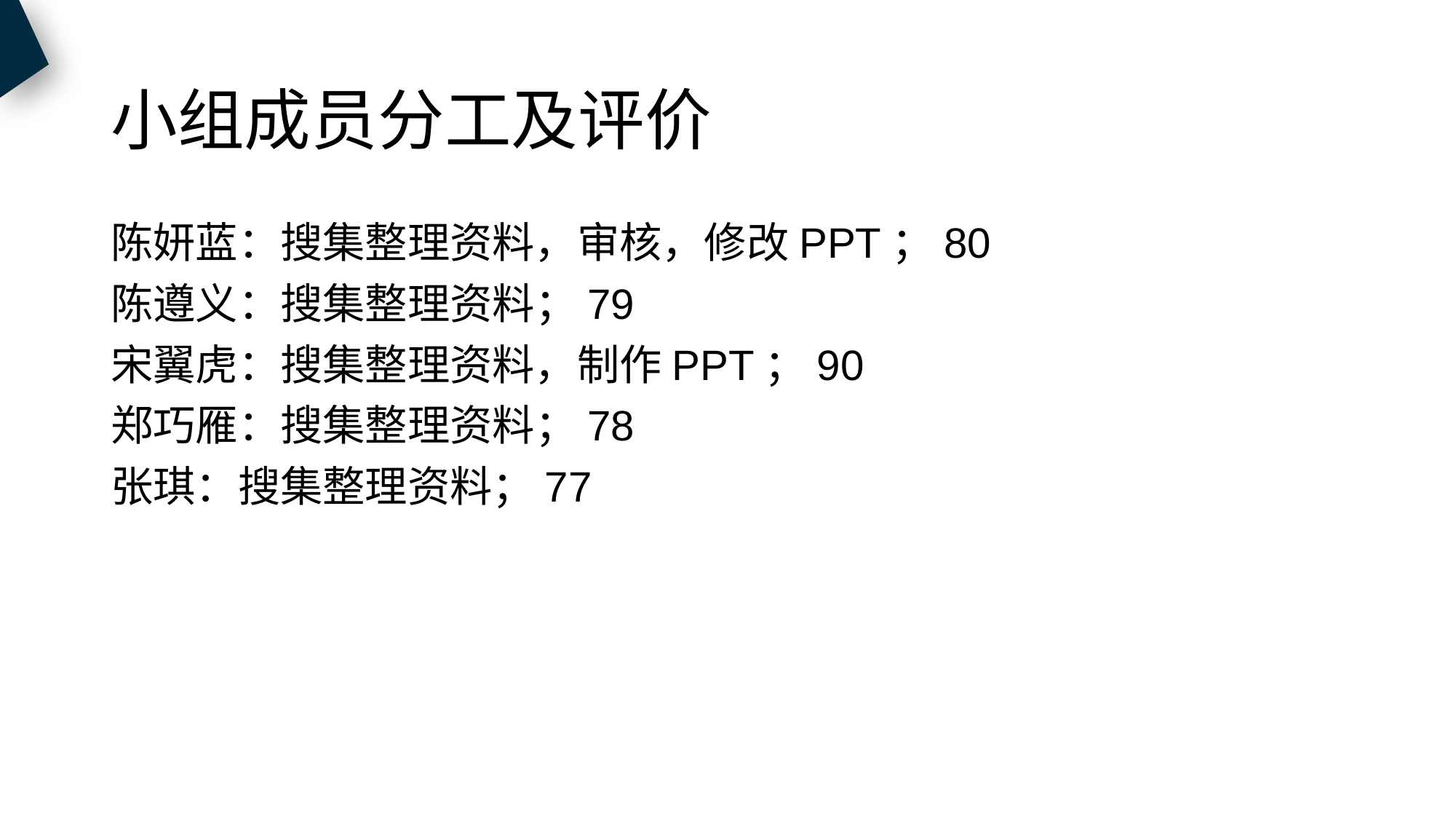

# 小组成员分工及评价
陈妍蓝：搜集整理资料，审核，修改PPT；80
陈遵义：搜集整理资料；79
宋翼虎：搜集整理资料，制作PPT；90
郑巧雁：搜集整理资料；78
张琪：搜集整理资料；77